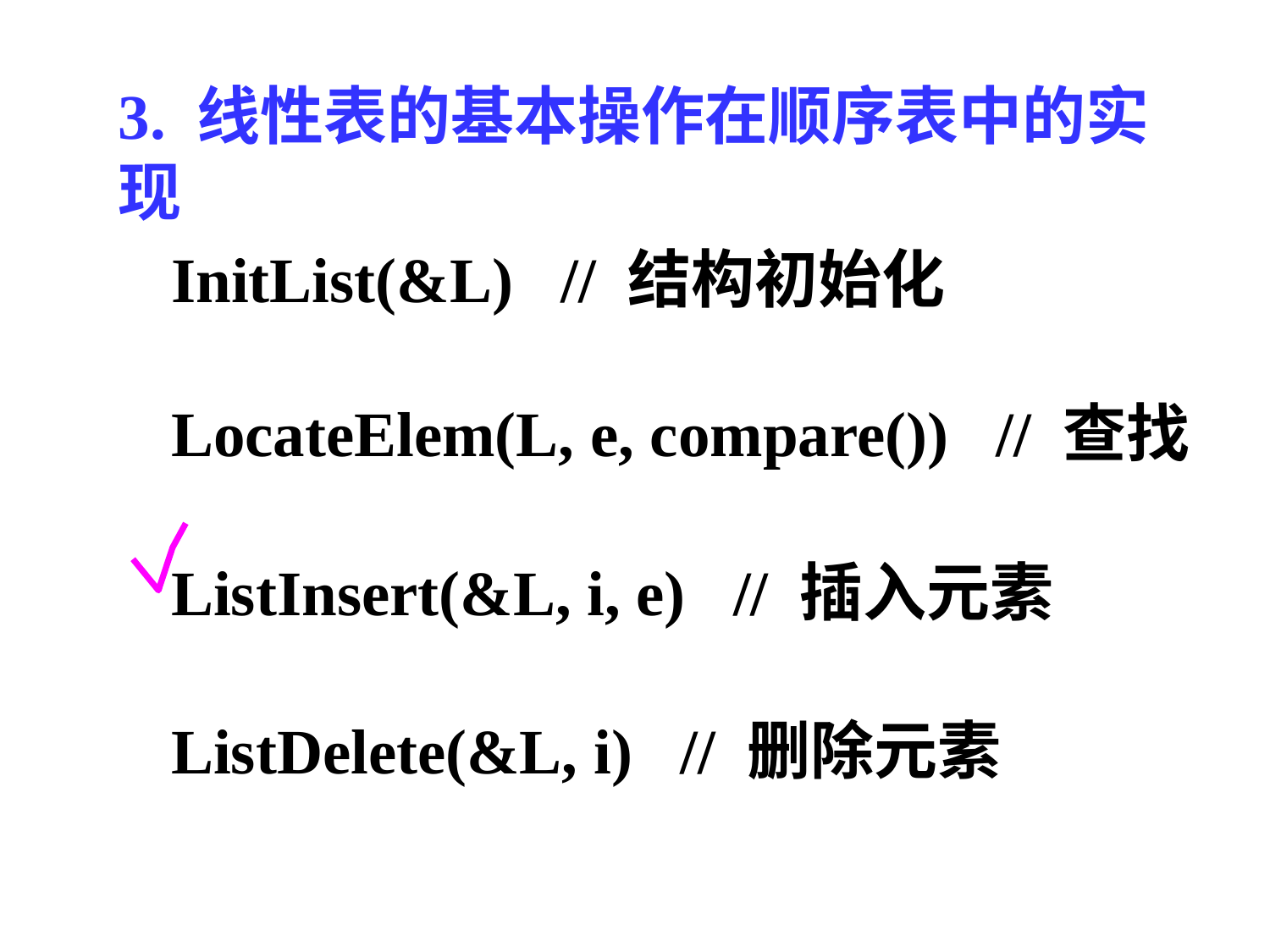

3. 线性表的基本操作在顺序表中的实现
InitList(&L)   // 结构初始化
LocateElem(L, e, compare())   // 查找

ListInsert(&L, i, e)   // 插入元素
ListDelete(&L, i)   // 删除元素